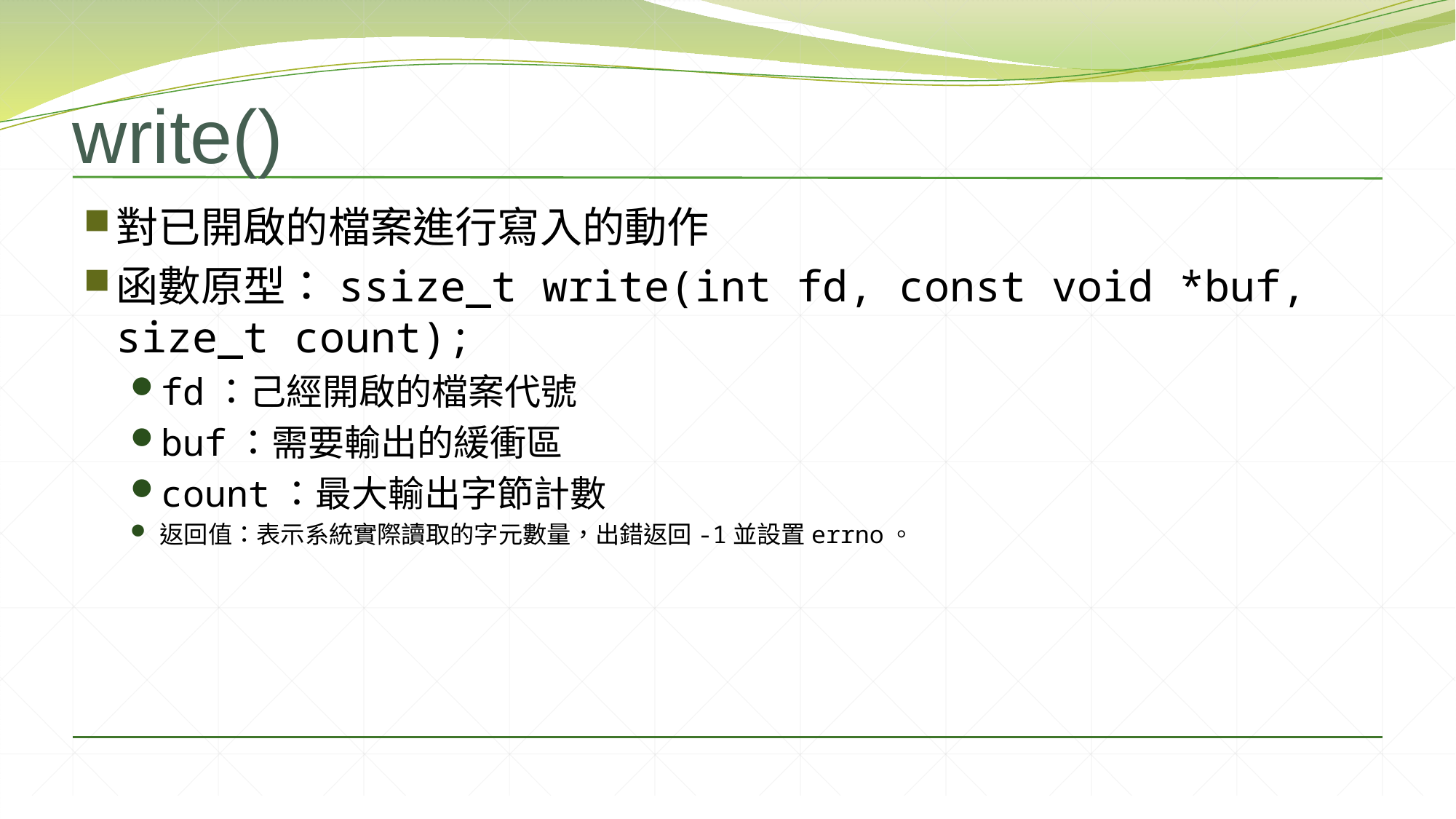

# write()
對已開啟的檔案進行寫入的動作
函數原型：ssize_t write(int fd, const void *buf, size_t count);
fd：己經開啟的檔案代號
buf：需要輸出的緩衝區
count：最大輸出字節計數
返回值：表示系統實際讀取的字元數量，出錯返回-1並設置errno。